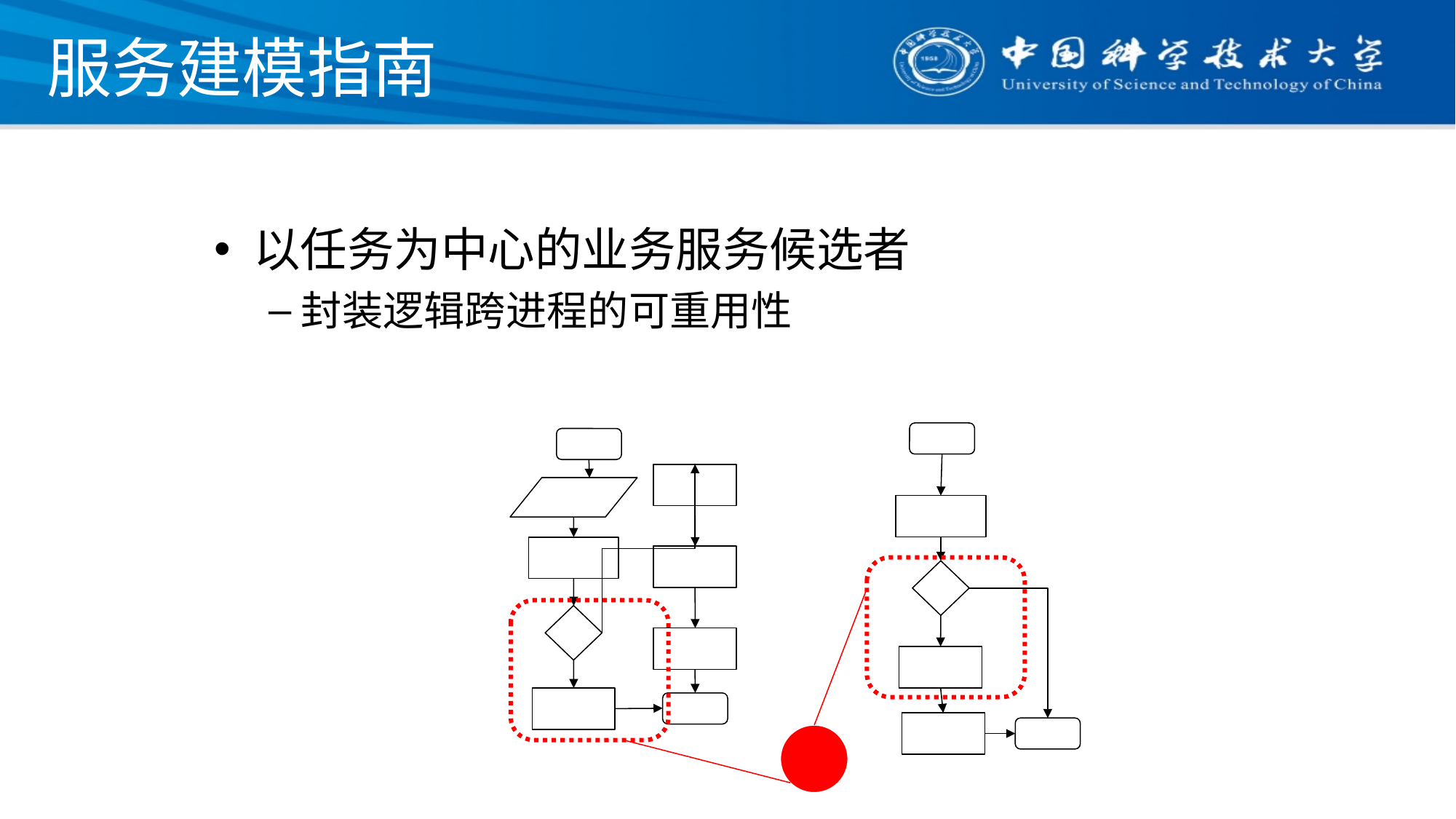

# 服务建模指南

以任务为中心的业务服务候选者
封装逻辑跨进程的可重用性